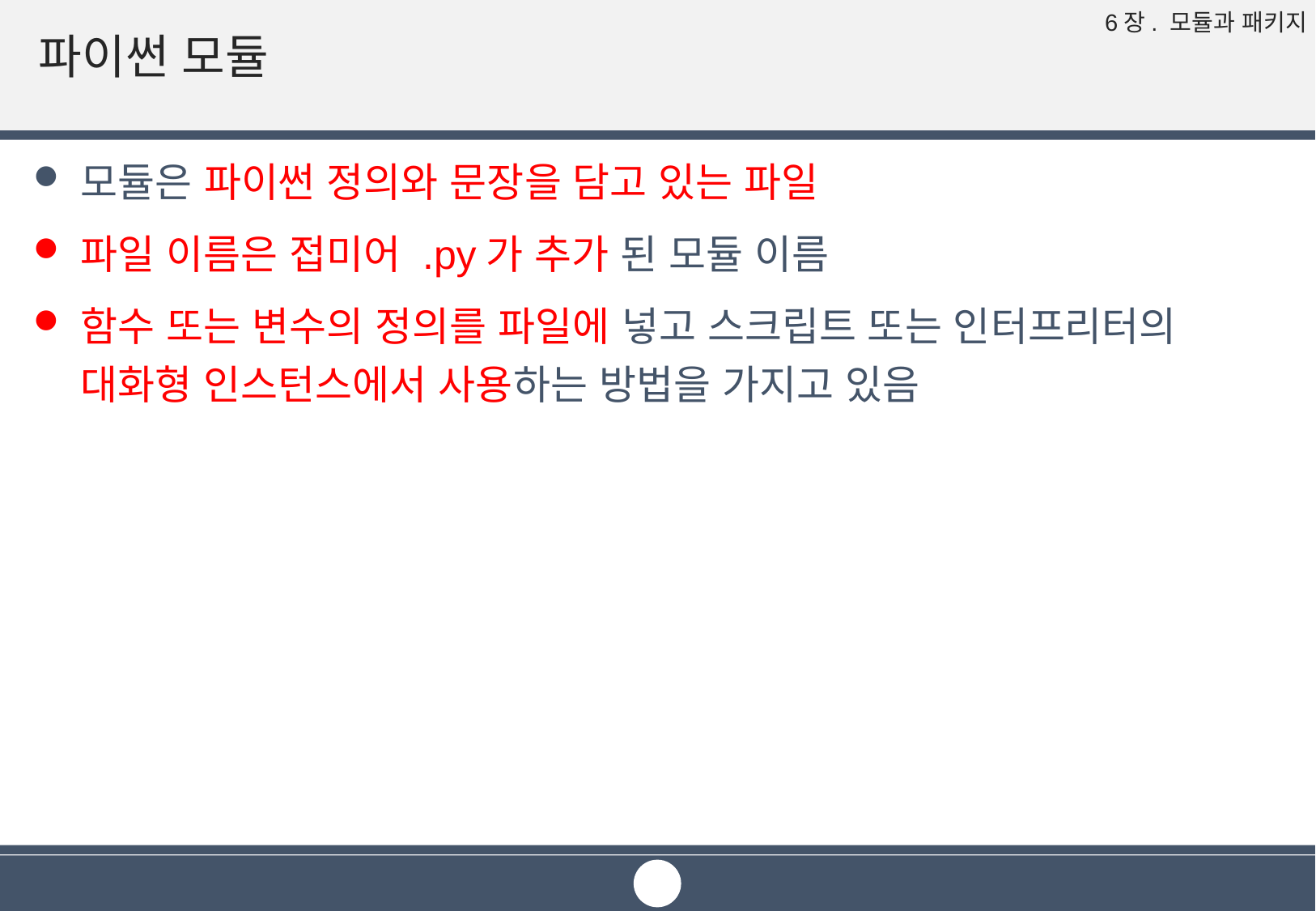

# 파이썬 모듈

모듈은 파이썬 정의와 문장을 담고 있는 파일
파일 이름은 접미어 .py가 추가 된 모듈 이름
함수 또는 변수의 정의를 파일에 넣고 스크립트 또는 인터프리터의 대화형 인스턴스에서 사용하는 방법을 가지고 있음